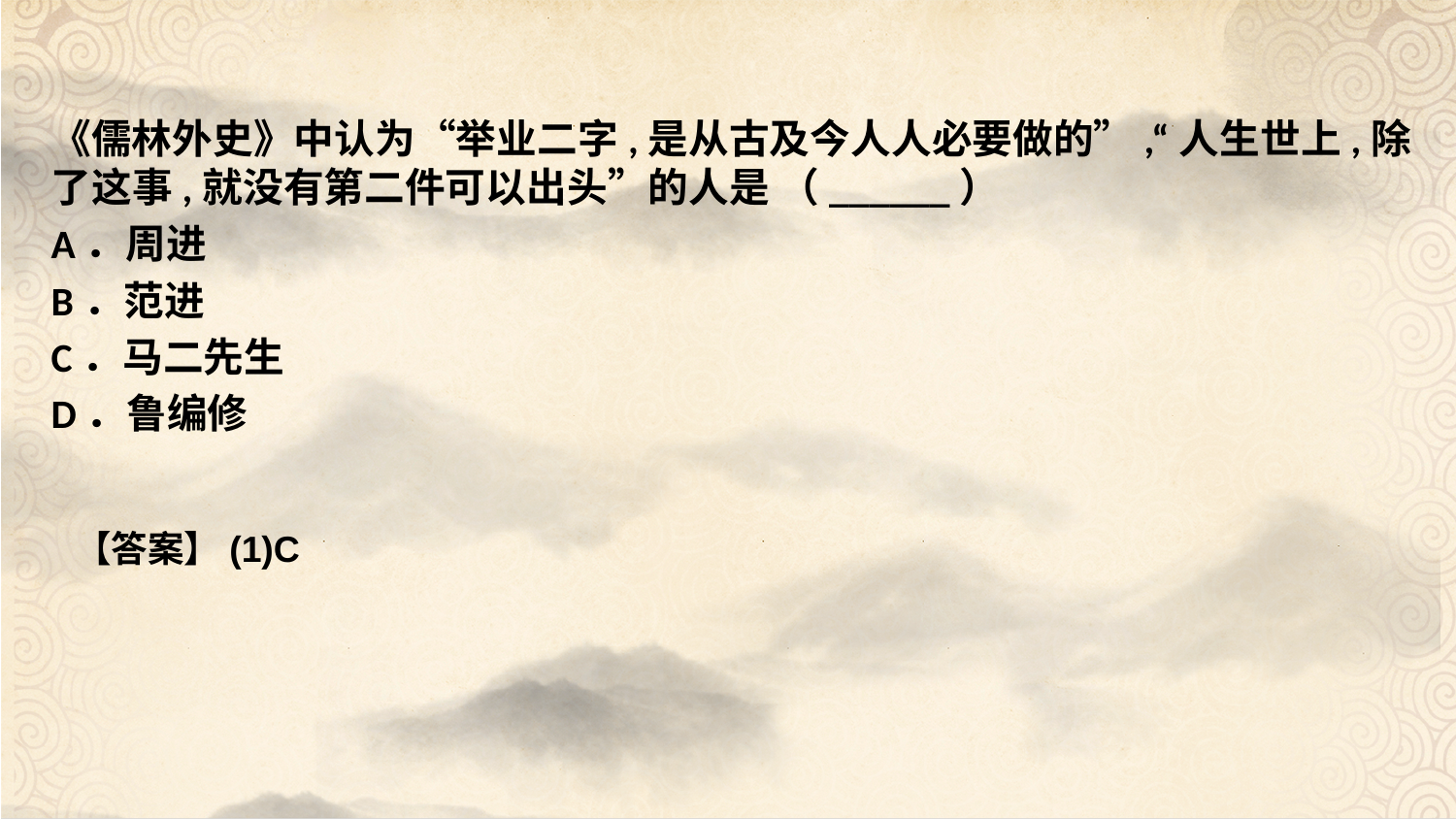

《儒林外史》中认为“举业二字,是从古及今人人必要做的”,“人生世上,除了这事,就没有第二件可以出头”的人是 （______）
A．周进
B．范进
C．马二先生
D．鲁编修
【答案】(1)C